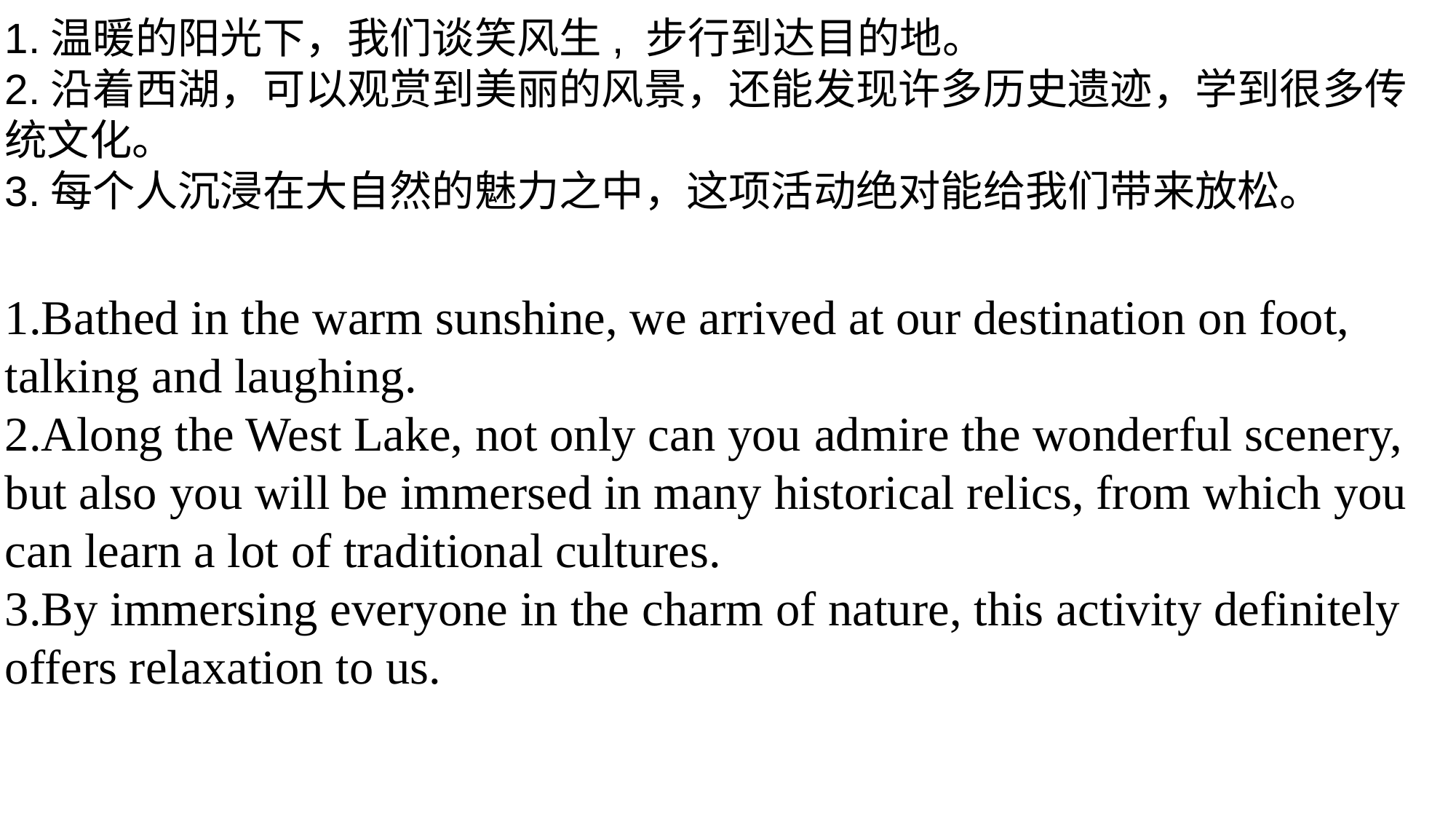

1.温暖的阳光下，我们谈笑风生, 步行到达目的地。
2.沿着西湖，可以观赏到美丽的风景，还能发现许多历史遗迹，学到很多传统文化。
3.每个人沉浸在大自然的魅力之中，这项活动绝对能给我们带来放松。

1.Bathed in the warm sunshine, we arrived at our destination on foot, talking and laughing.
2.Along the West Lake, not only can you admire the wonderful scenery, but also you will be immersed in many historical relics, from which you can learn a lot of traditional cultures.
3.By immersing everyone in the charm of nature, this activity definitely offers relaxation to us.